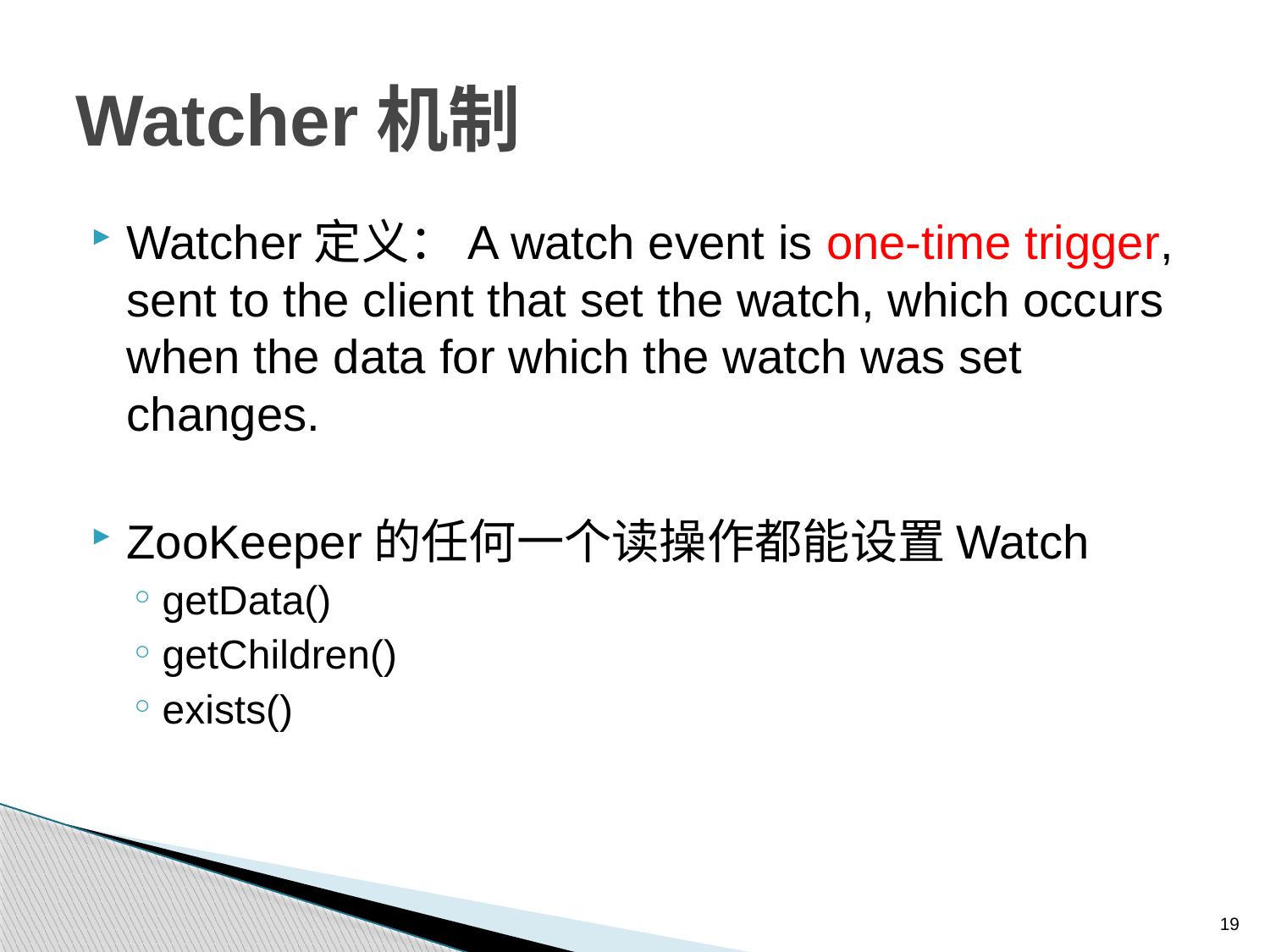

# Watcher机制
Watcher定义：A watch event is one-time trigger, sent to the client that set the watch, which occurs when the data for which the watch was set changes.

ZooKeeper的任何一个读操作都能设置Watch
getData()
getChildren()
exists()
19